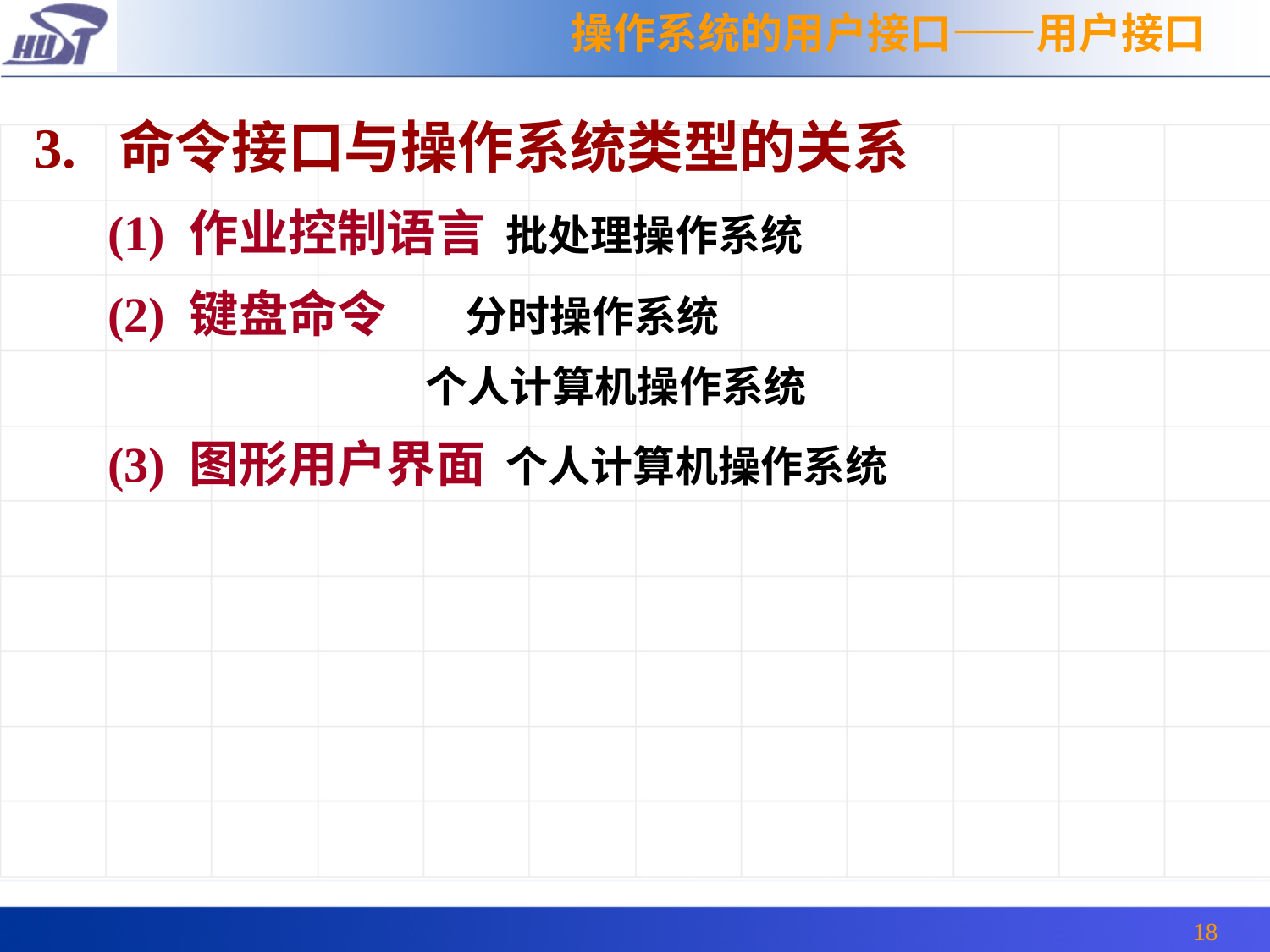

操作系统的用户接口——用户接口
3.  命令接口与操作系统类型的关系
      (1) 作业控制语言  批处理操作系统
      (2) 键盘命令       分时操作系统
                                        个人计算机操作系统
      (3) 图形用户界面  个人计算机操作系统

18